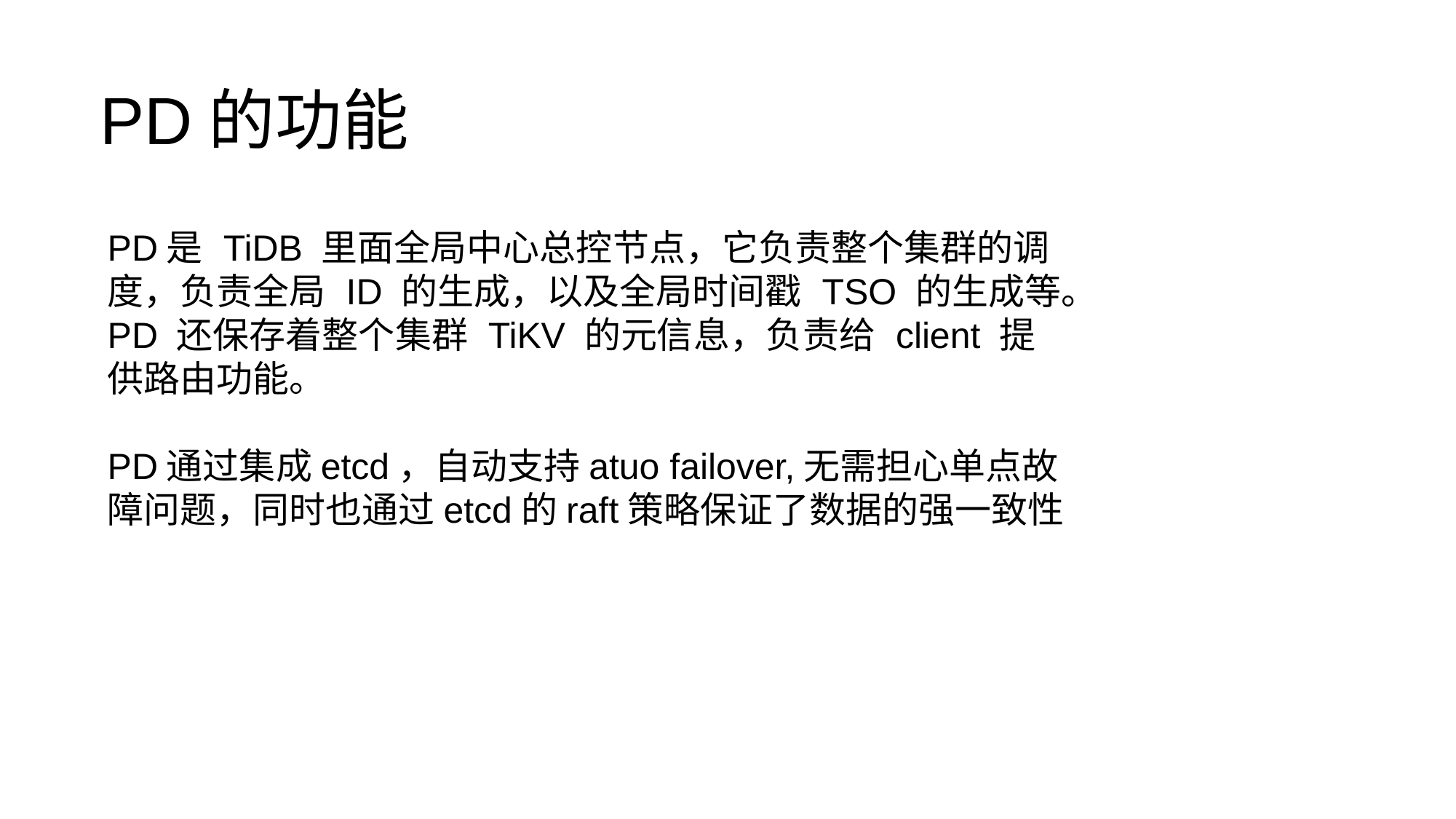

# PD的功能
PD是 TiDB 里面全局中心总控节点，它负责整个集群的调度，负责全局 ID 的生成，以及全局时间戳 TSO 的生成等。PD 还保存着整个集群 TiKV 的元信息，负责给 client 提供路由功能。

PD通过集成etcd，自动支持atuo failover,无需担心单点故障问题，同时也通过etcd的raft策略保证了数据的强一致性